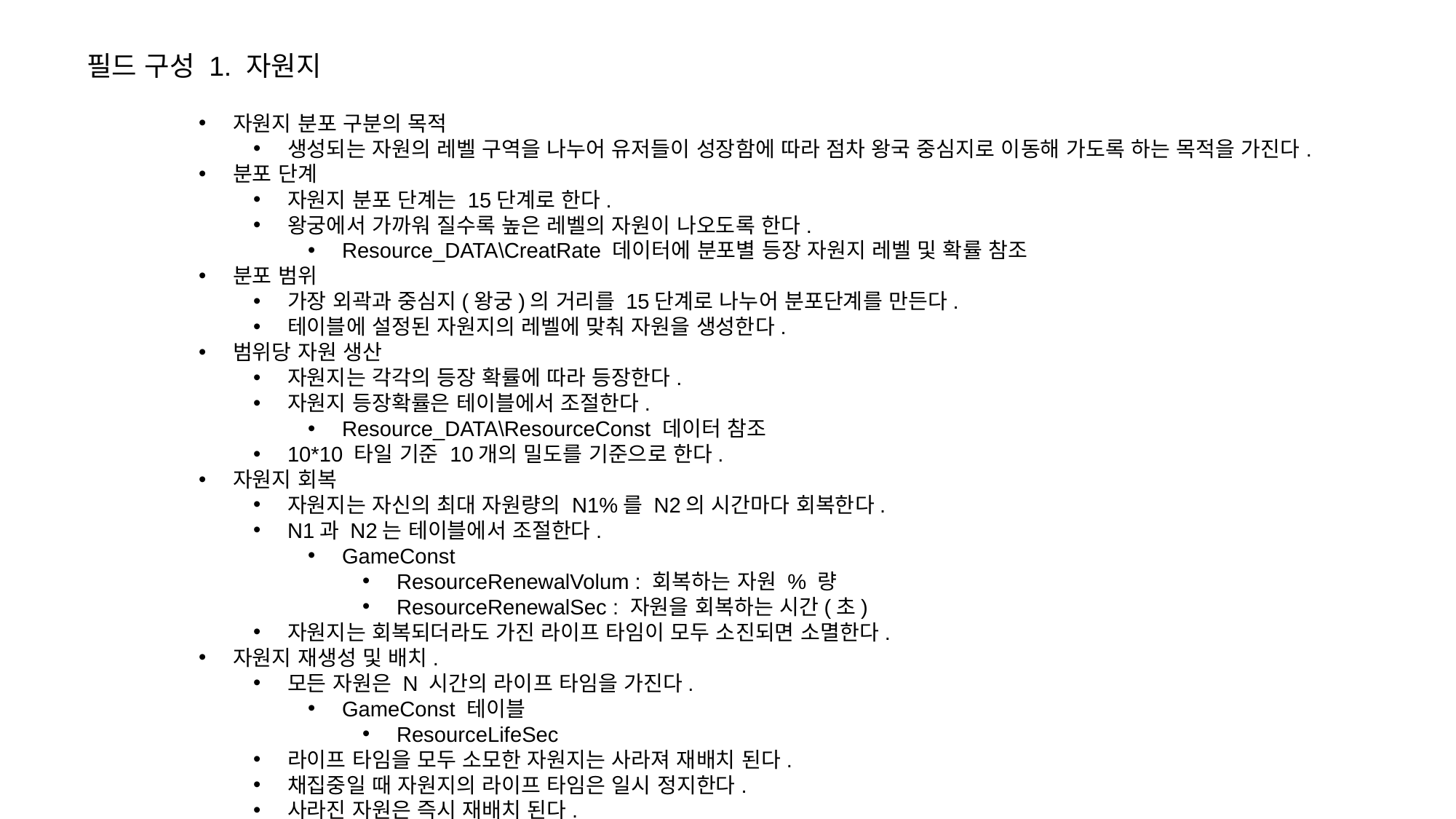

필드 구성 1. 자원지
자원지 분포 구분의 목적
생성되는 자원의 레벨 구역을 나누어 유저들이 성장함에 따라 점차 왕국 중심지로 이동해 가도록 하는 목적을 가진다.
분포 단계
자원지 분포 단계는 15단계로 한다.
왕궁에서 가까워 질수록 높은 레벨의 자원이 나오도록 한다.
Resource_DATA\CreatRate 데이터에 분포별 등장 자원지 레벨 및 확률 참조
분포 범위
가장 외곽과 중심지(왕궁)의 거리를 15단계로 나누어 분포단계를 만든다.
테이블에 설정된 자원지의 레벨에 맞춰 자원을 생성한다.
범위당 자원 생산
자원지는 각각의 등장 확률에 따라 등장한다.
자원지 등장확률은 테이블에서 조절한다.
Resource_DATA\ResourceConst 데이터 참조
10*10 타일 기준 10개의 밀도를 기준으로 한다.
자원지 회복
자원지는 자신의 최대 자원량의 N1%를 N2의 시간마다 회복한다.
N1과 N2는 테이블에서 조절한다.
GameConst
ResourceRenewalVolum : 회복하는 자원 % 량
ResourceRenewalSec : 자원을 회복하는 시간(초)
자원지는 회복되더라도 가진 라이프 타임이 모두 소진되면 소멸한다.
자원지 재생성 및 배치.
모든 자원은 N 시간의 라이프 타임을 가진다.
GameConst 테이블
ResourceLifeSec
라이프 타임을 모두 소모한 자원지는 사라져 재배치 된다.
채집중일 때 자원지의 라이프 타임은 일시 정지한다.
사라진 자원은 즉시 재배치 된다.